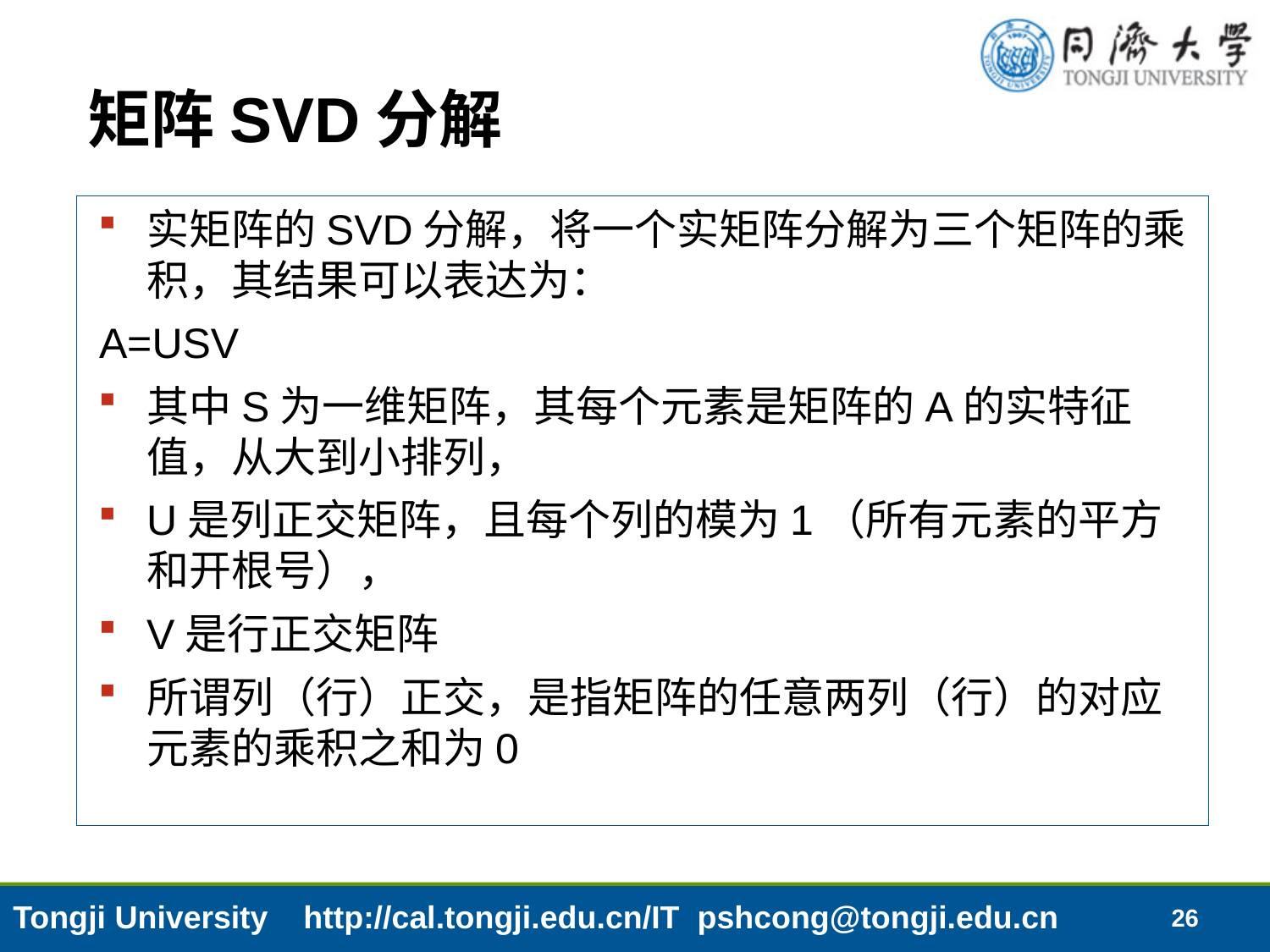

# 矩阵SVD分解
实矩阵的SVD分解，将一个实矩阵分解为三个矩阵的乘积，其结果可以表达为：
A=USV
其中S为一维矩阵，其每个元素是矩阵的A的实特征值，从大到小排列，
U是列正交矩阵，且每个列的模为1（所有元素的平方和开根号），
V是行正交矩阵
所谓列（行）正交，是指矩阵的任意两列（行）的对应元素的乘积之和为0